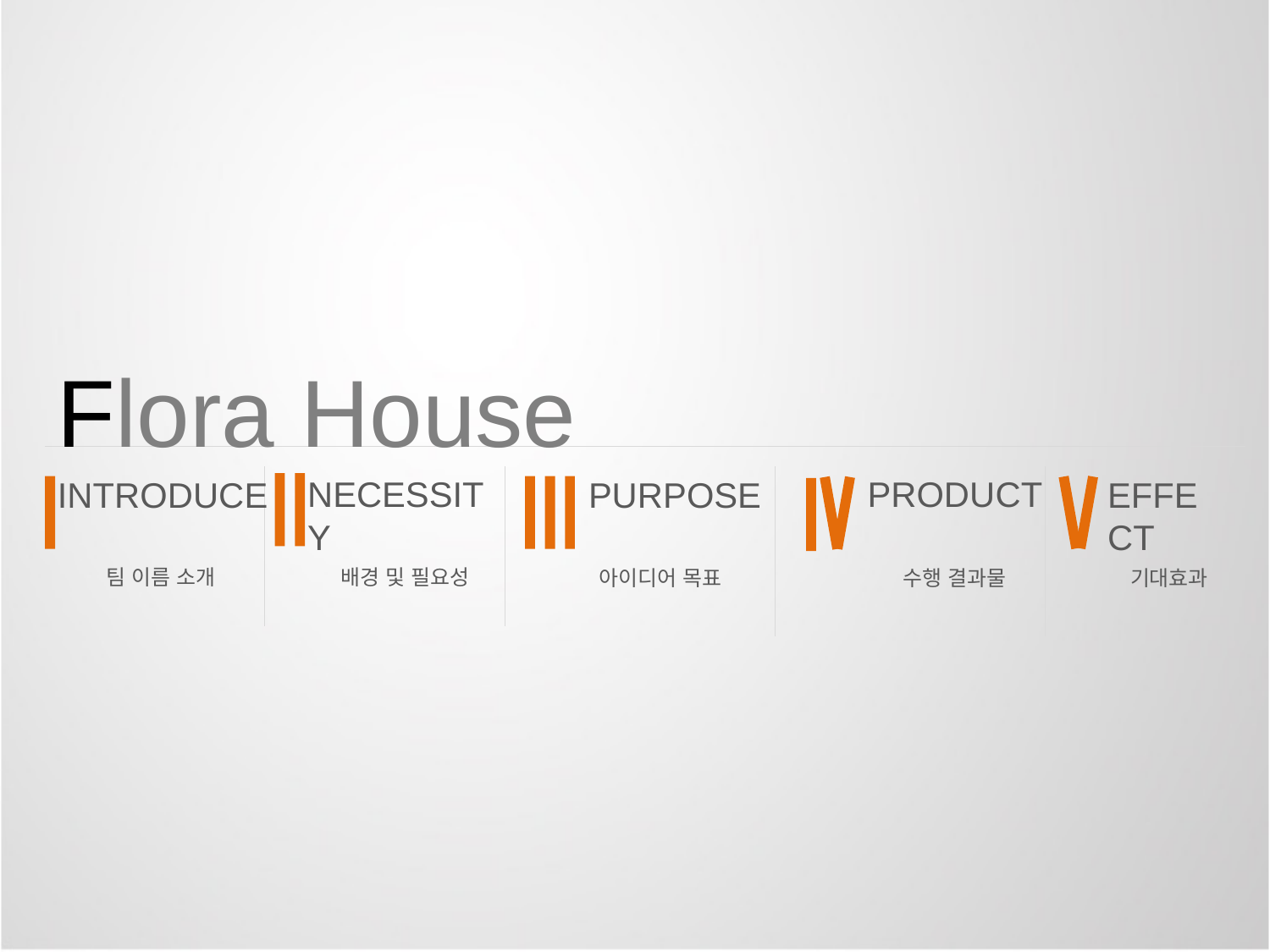

Flora House
INTRODUCE

NECESSITY
PURPOSE

PRODUCT

EFFECT

팀 이름 소개
배경 및 필요성
아이디어 목표
수행 결과물
기대효과